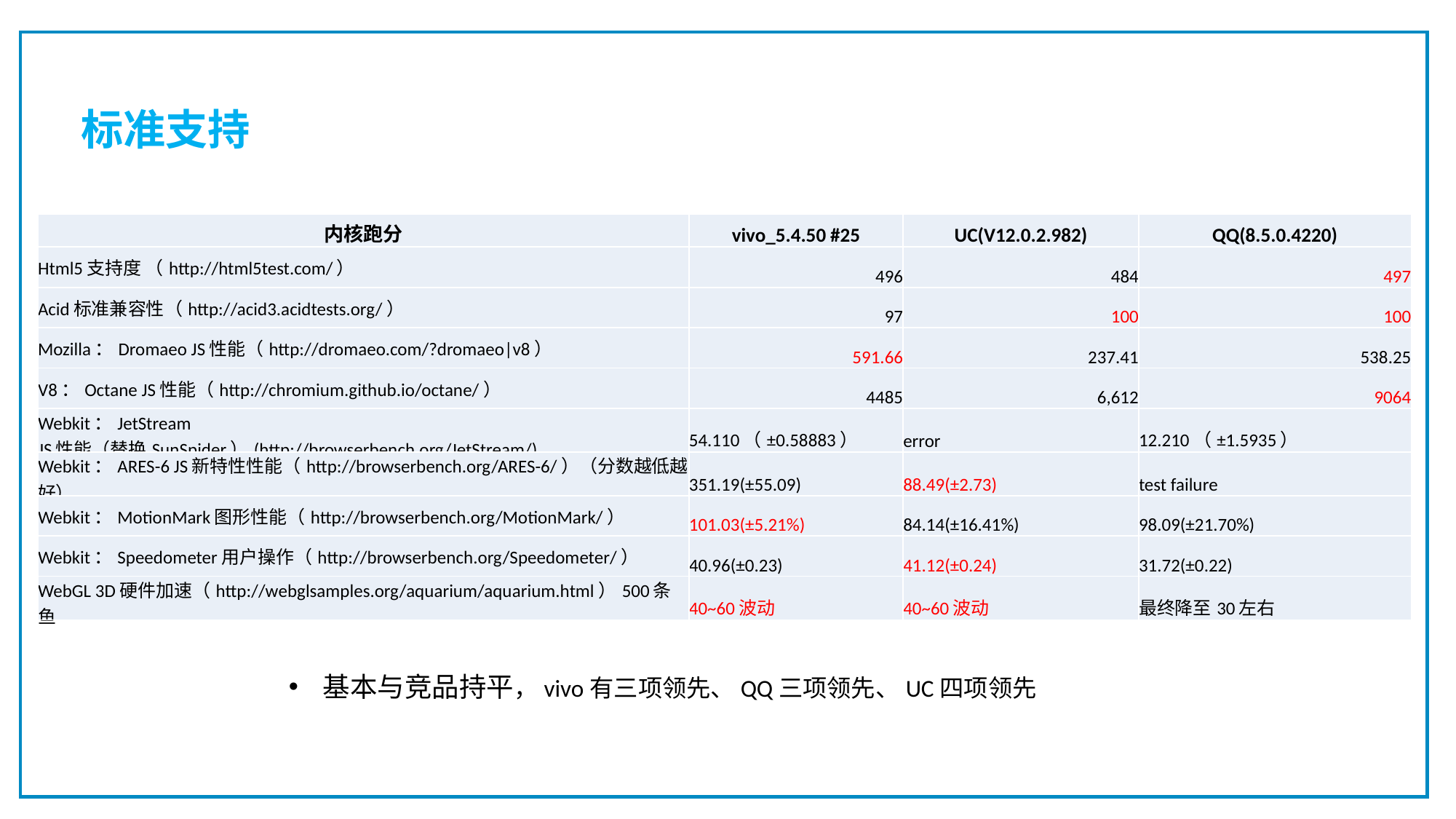

标准支持
| 内核跑分 | vivo\_5.4.50 #25 | UC(V12.0.2.982) | QQ(8.5.0.4220) |
| --- | --- | --- | --- |
| Html5支持度 （http://html5test.com/） | 496 | 484 | 497 |
| Acid标准兼容性（http://acid3.acidtests.org/） | 97 | 100 | 100 |
| Mozilla：Dromaeo JS性能（http://dromaeo.com/?dromaeo|v8） | 591.66 | 237.41 | 538.25 |
| V8：Octane JS性能（http://chromium.github.io/octane/） | 4485 | 6,612 | 9064 |
| Webkit：JetStream JS性能（替换SunSpider）(http://browserbench.org/JetStream/) | 54.110（±0.58883） | error | 12.210（±1.5935） |
| Webkit：ARES-6 JS新特性性能（http://browserbench.org/ARES-6/）（分数越低越好） | 351.19(±55.09) | 88.49(±2.73) | test failure |
| Webkit：MotionMark图形性能（http://browserbench.org/MotionMark/） | 101.03(±5.21%) | 84.14(±16.41%) | 98.09(±21.70%) |
| Webkit：Speedometer用户操作（http://browserbench.org/Speedometer/） | 40.96(±0.23) | 41.12(±0.24) | 31.72(±0.22) |
| WebGL 3D硬件加速（http://webglsamples.org/aquarium/aquarium.html）500条鱼 | 40~60波动 | 40~60波动 | 最终降至30左右 |
基本与竞品持平，vivo有三项领先、QQ三项领先、UC四项领先